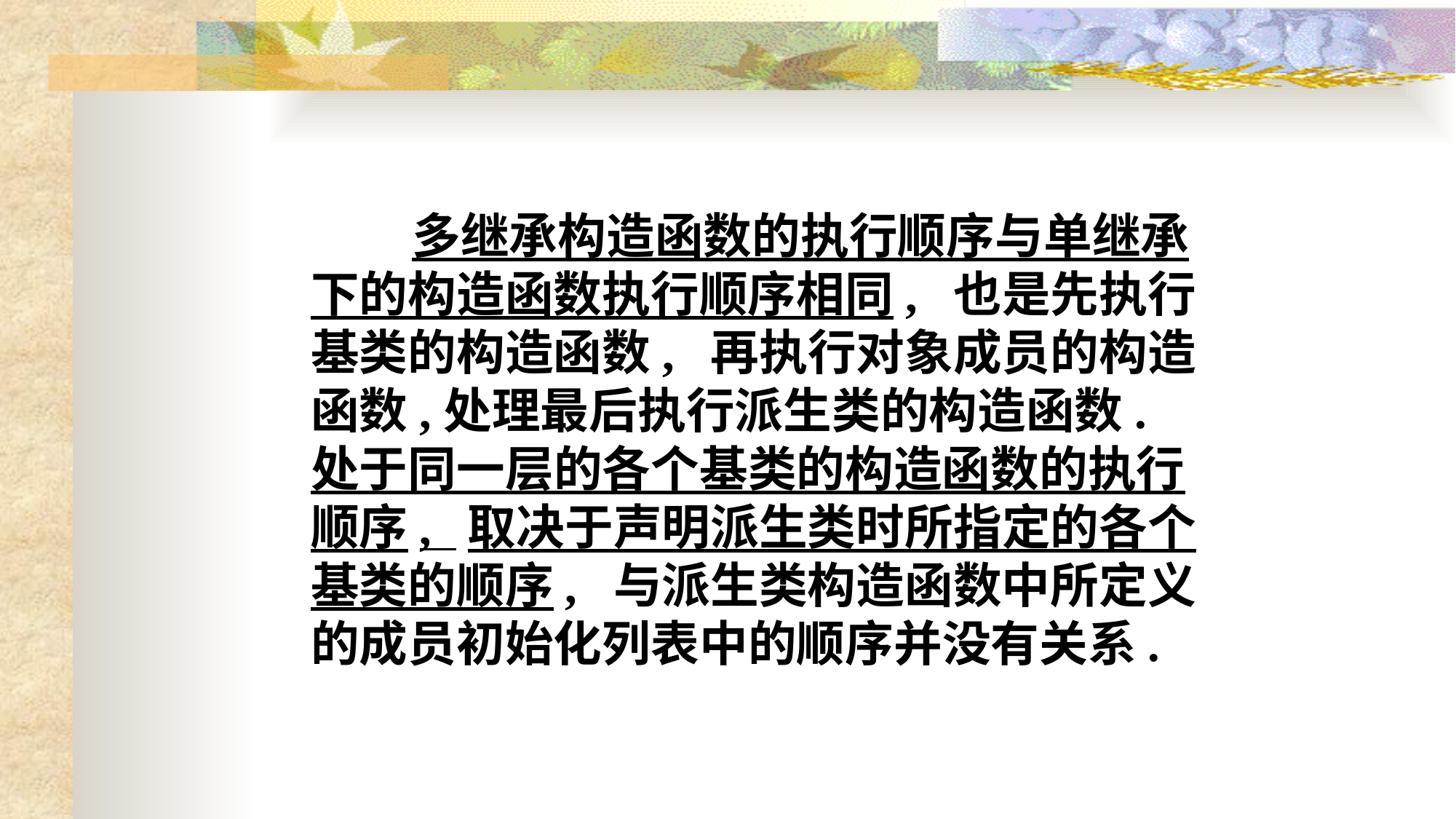

多继承构造函数的执行顺序与单继承下的构造函数执行顺序相同,  也是先执行基类的构造函数,  再执行对象成员的构造函数,处理最后执行派生类的构造函数.  处于同一层的各个基类的构造函数的执行顺序,  取决于声明派生类时所指定的各个基类的顺序,  与派生类构造函数中所定义的成员初始化列表中的顺序并没有关系.